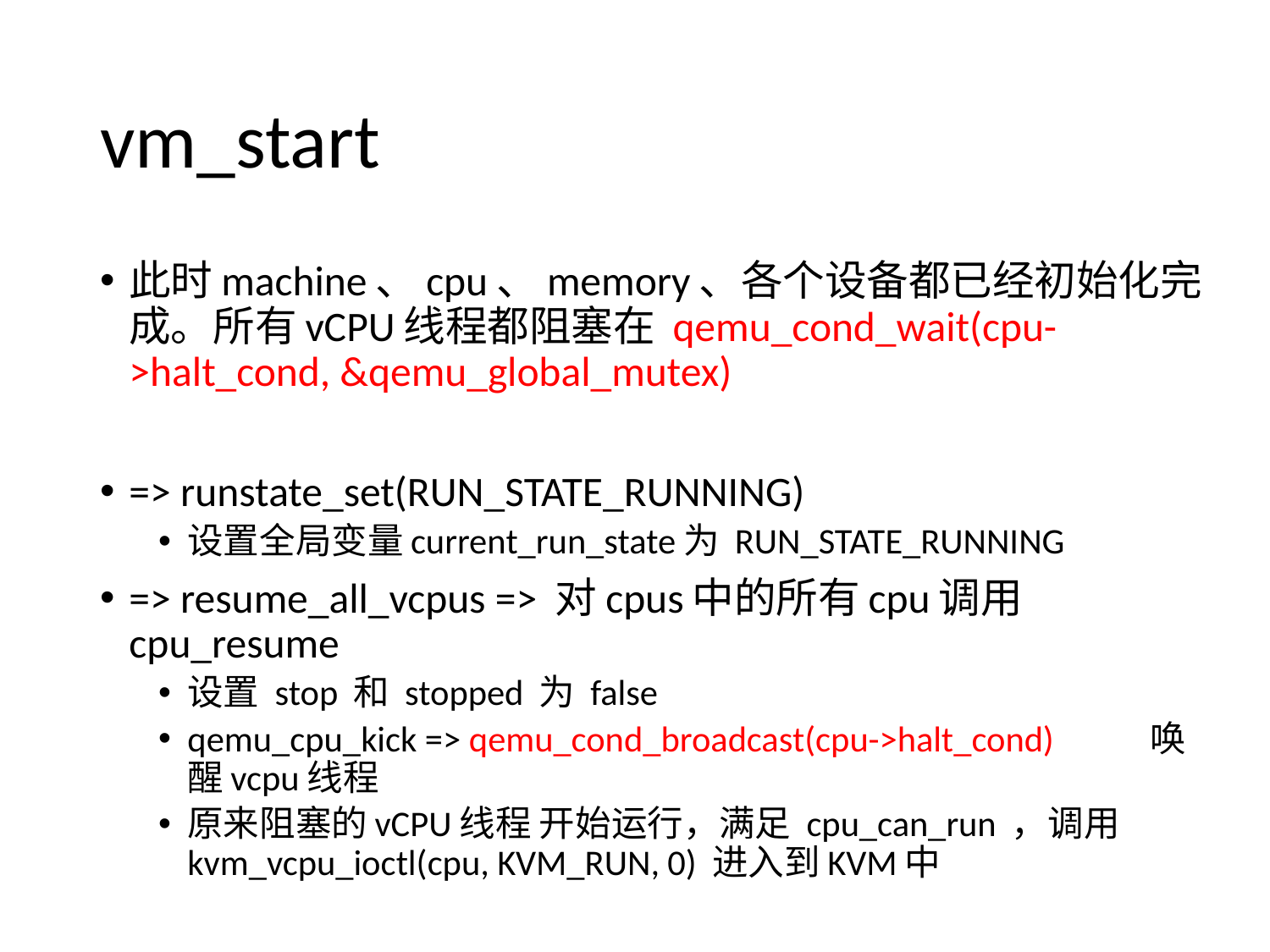

# vm_start
此时machine、cpu、memory、各个设备都已经初始化完成。所有vCPU线程都阻塞在 qemu_cond_wait(cpu->halt_cond, &qemu_global_mutex)

=> runstate_set(RUN_STATE_RUNNING)
设置全局变量current_run_state为 RUN_STATE_RUNNING
=> resume_all_vcpus => 对cpus中的所有cpu调用 cpu_resume
设置 stop 和 stopped 为 false
qemu_cpu_kick => qemu_cond_broadcast(cpu->halt_cond)           唤醒vcpu线程
原来阻塞的vCPU线程 开始运行，满足 cpu_can_run ，调用kvm_vcpu_ioctl(cpu, KVM_RUN, 0) 进入到KVM中